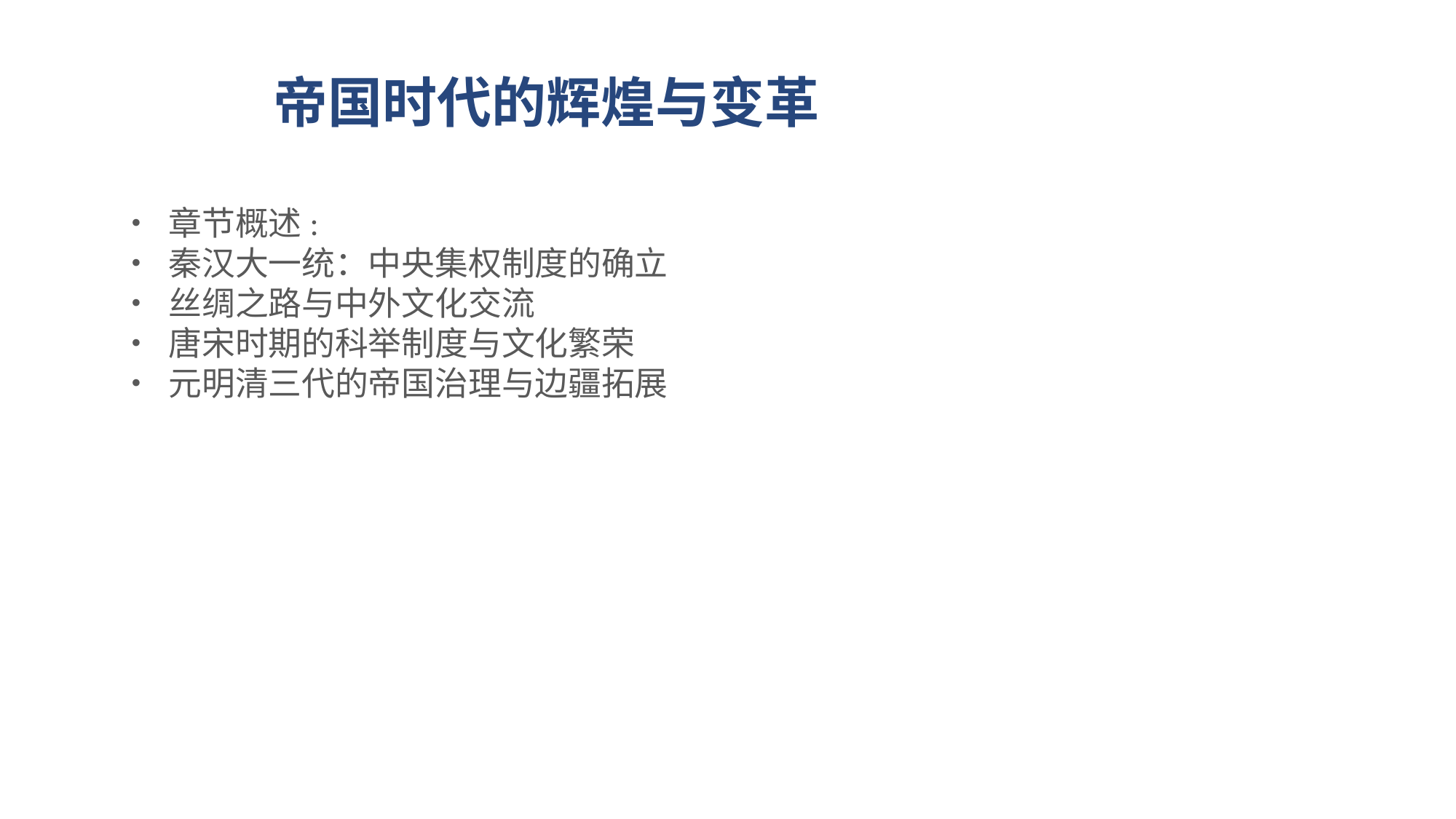

# 帝国时代的辉煌与变革

• 章节概述:
• 秦汉大一统：中央集权制度的确立
• 丝绸之路与中外文化交流
• 唐宋时期的科举制度与文化繁荣
• 元明清三代的帝国治理与边疆拓展